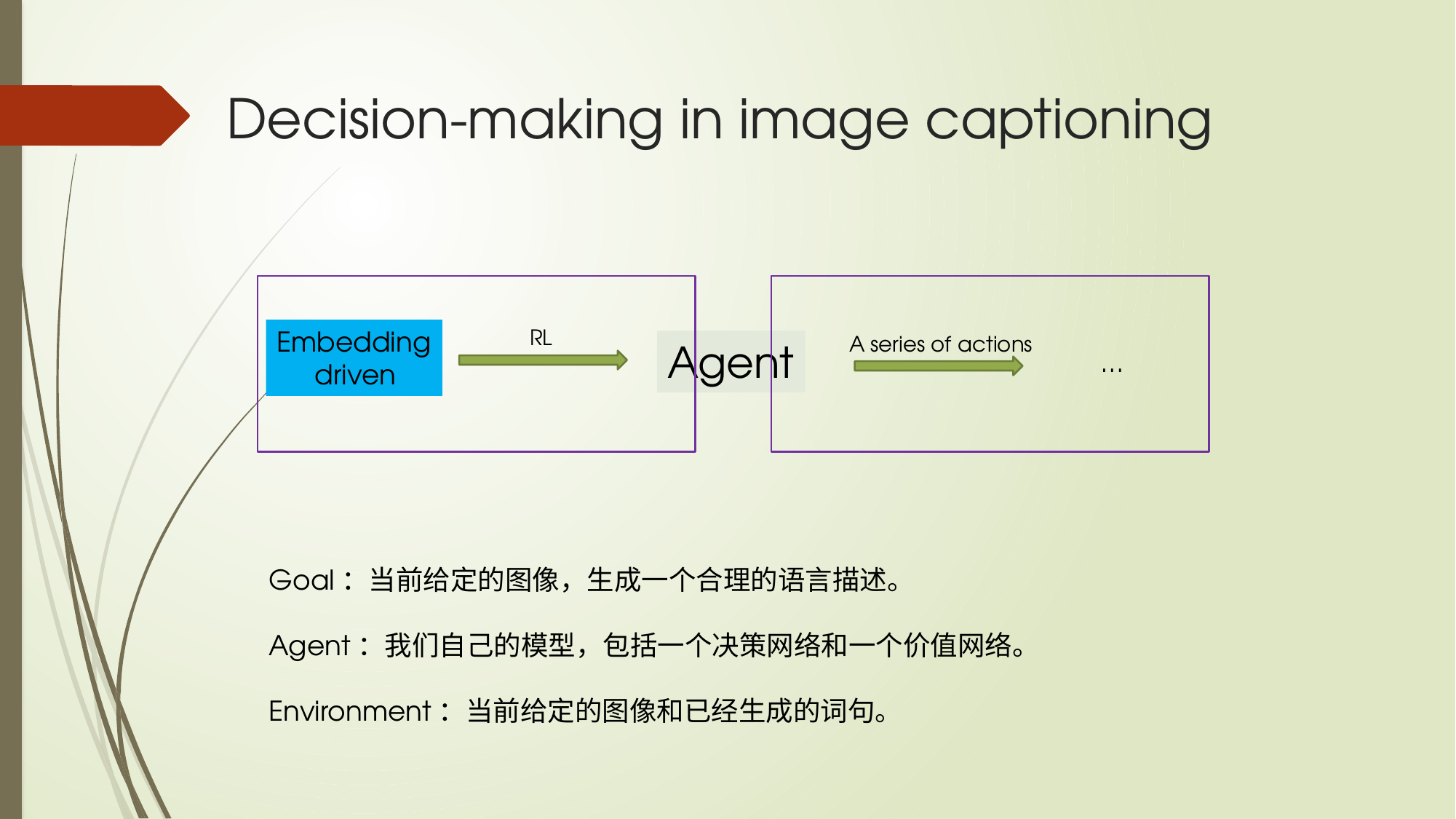

# Decision-making in image captioning

RL
Embedding
     driven
A series of actions
Agent
…

Goal：当前给定的图像，生成一个合理的语言描述。

Agent：我们自己的模型，包括一个决策网络和一个价值网络。

Environment：当前给定的图像和已经生成的词句。